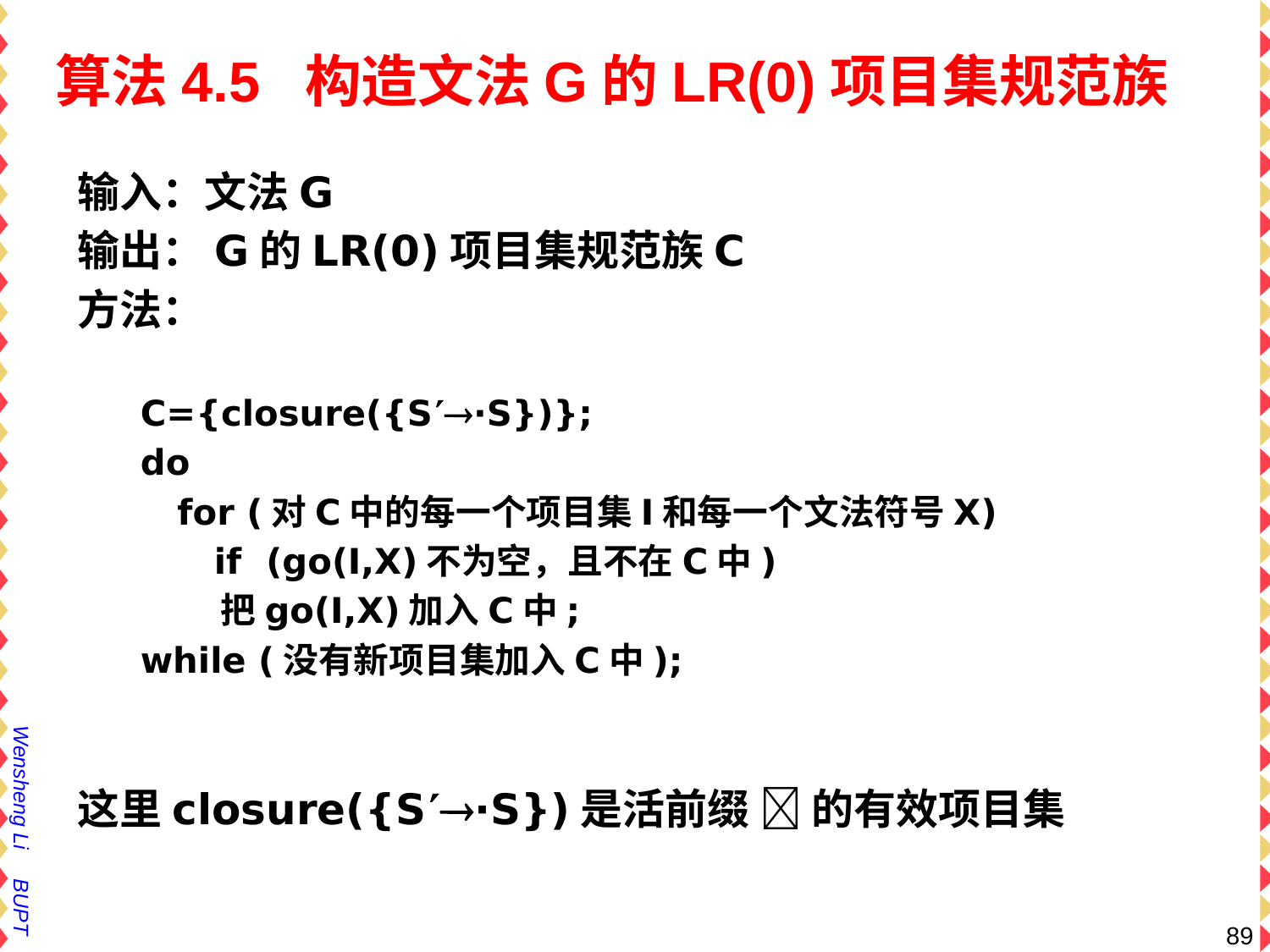

# 算法4.5  构造文法G的LR(0)项目集规范族
输入：文法G
输出：G的LR(0)项目集规范族C
方法：

  C={closure({S′→·S})};
  do
     for (对C中的每一个项目集I和每一个文法符号X)
        if  (go(I,X)不为空，且不在C中)
            把go(I,X)加入C中;
  while (没有新项目集加入C中);

这里closure({S′→·S})是活前缀 ε 的有效项目集
89